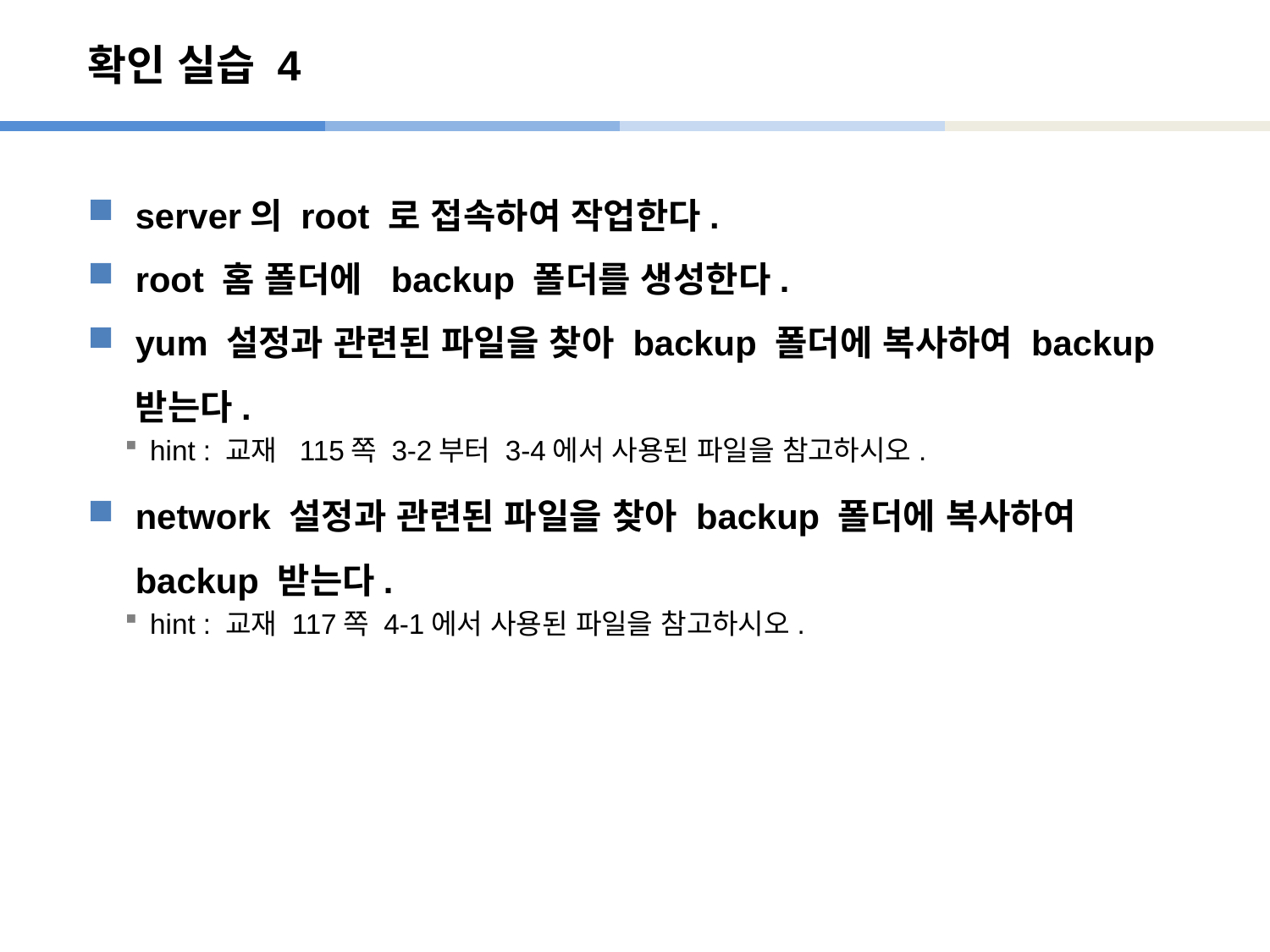

# 확인 실습 4
server의 root 로 접속하여 작업한다.
root 홈 폴더에  backup 폴더를 생성한다.
yum 설정과 관련된 파일을 찾아 backup 폴더에 복사하여 backup 받는다.
hint : 교재  115쪽 3-2부터 3-4에서 사용된 파일을 참고하시오.
network 설정과 관련된 파일을 찾아 backup 폴더에 복사하여 backup 받는다.
hint : 교재 117쪽 4-1에서 사용된 파일을 참고하시오.